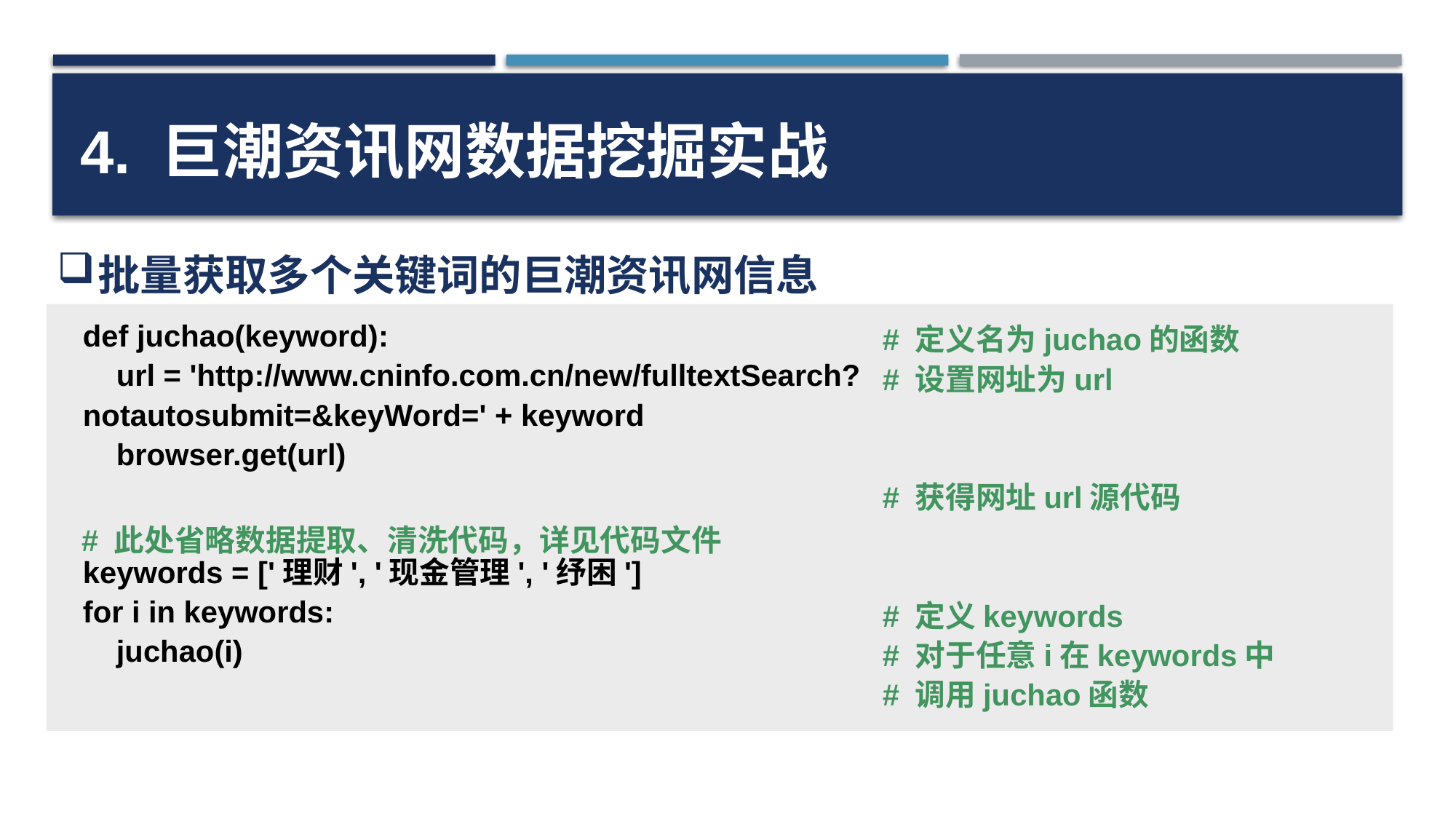

4. 巨潮资讯网数据挖掘实战
批量获取多个关键词的巨潮资讯网信息

def juchao(keyword):
    url = 'http://www.cninfo.com.cn/new/fulltextSearch?notautosubmit=&keyWord=' + keyword
    browser.get(url)

keywords = ['理财', '现金管理', '纾困']
for i in keywords:
    juchao(i)
# 定义名为juchao的函数
# 设置网址为url

# 获得网址url源代码

# 定义keywords
# 对于任意i在keywords中
# 调用juchao函数
# 此处省略数据提取、清洗代码，详见代码文件
32